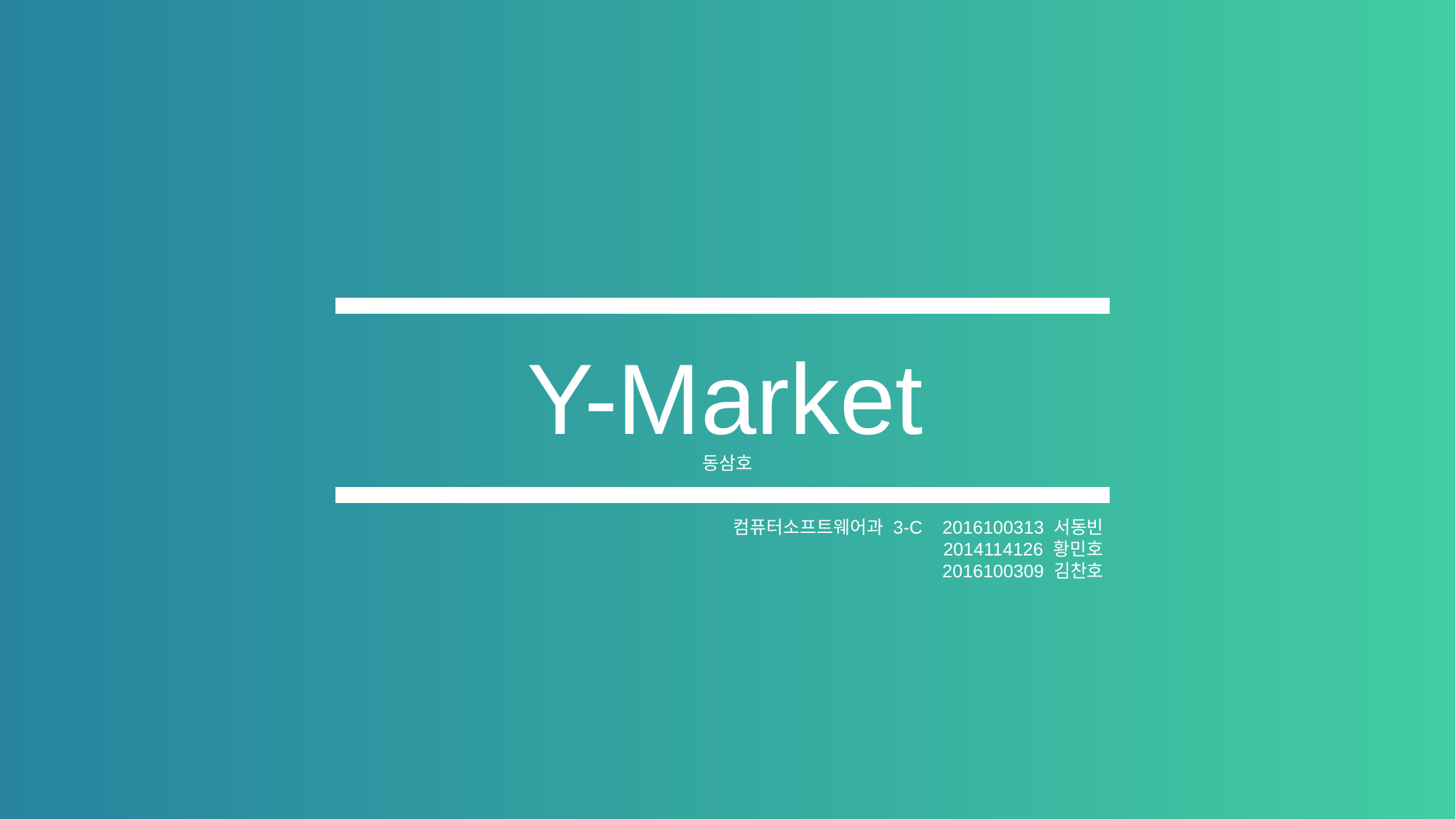

Y-Market
동삼호
컴퓨터소프트웨어과 3-C
2016100313 서동빈
2014114126 황민호
2016100309 김찬호